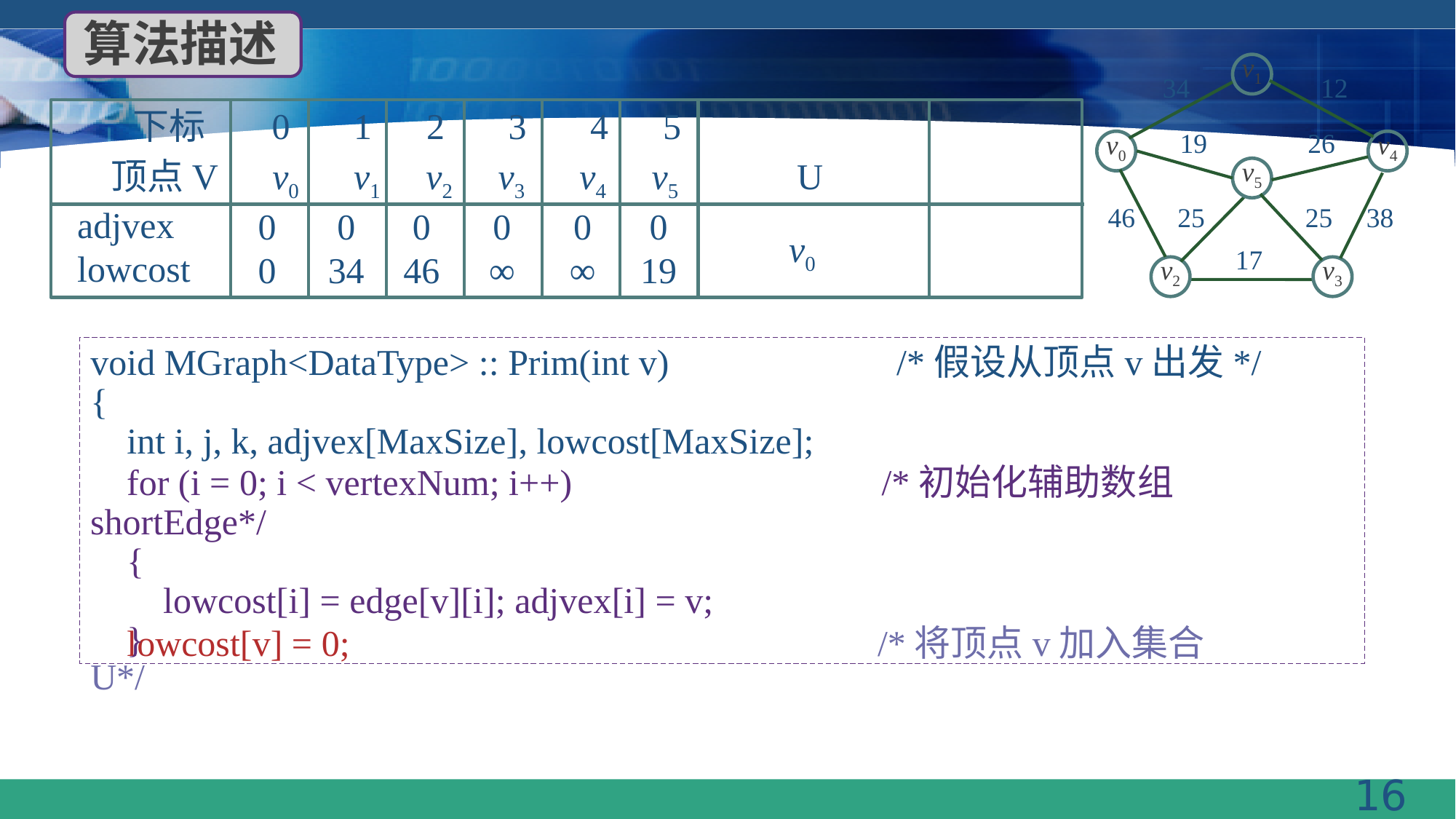

算法描述

#
v1
34
12

19
26
v0
v4

v5

46
25
25
38
17
v2
v3

      下标       0       1      2       3       4      5

   顶点V      v0      v1     v2     v3      v4     v5             U
adjvex
lowcost
0
0
0
34
0
46
0
∞
0
∞
0
19
v0
void MGraph<DataType> :: Prim(int v)                         /*假设从顶点v出发*/
{
    int i, j, k, adjvex[MaxSize], lowcost[MaxSize];

    for (i = 0; i < vertexNum; i++)                                  /*初始化辅助数组shortEdge*/
    {
        lowcost[i] = edge[v][i]; adjvex[i] = v;
    }
    lowcost[v] = 0;                                                          /*将顶点v加入集合U*/